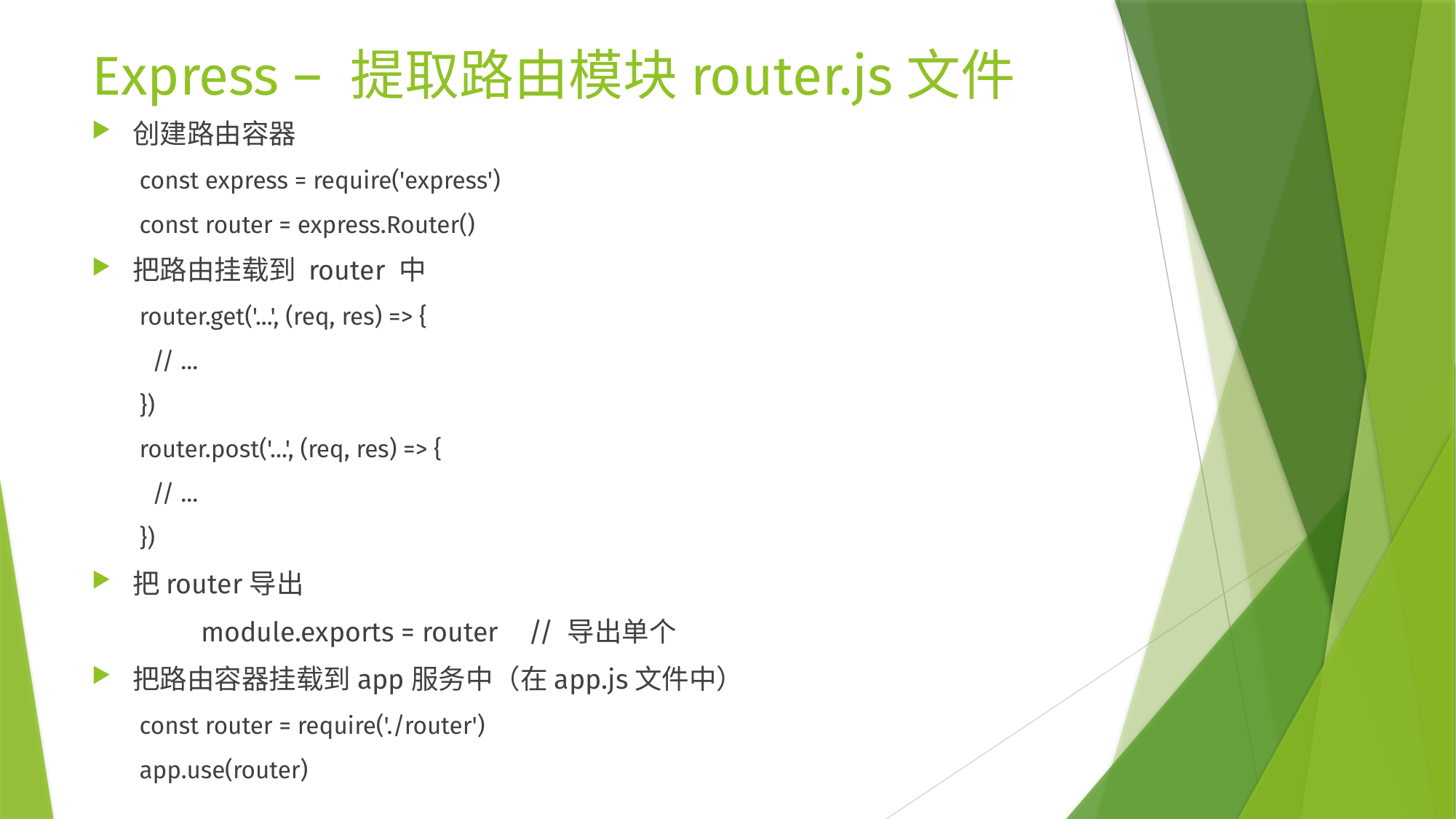

# Express – 提取路由模块router.js文件
创建路由容器
const express = require('express')
const router = express.Router()
把路由挂载到 router 中
router.get('...', (req, res) => {
  // ...
})
router.post('...', (req, res) => {
  // ...
})
把router导出
	module.exports = router	// 导出单个
把路由容器挂载到app服务中（在app.js文件中）
const router = require('./router')
app.use(router)